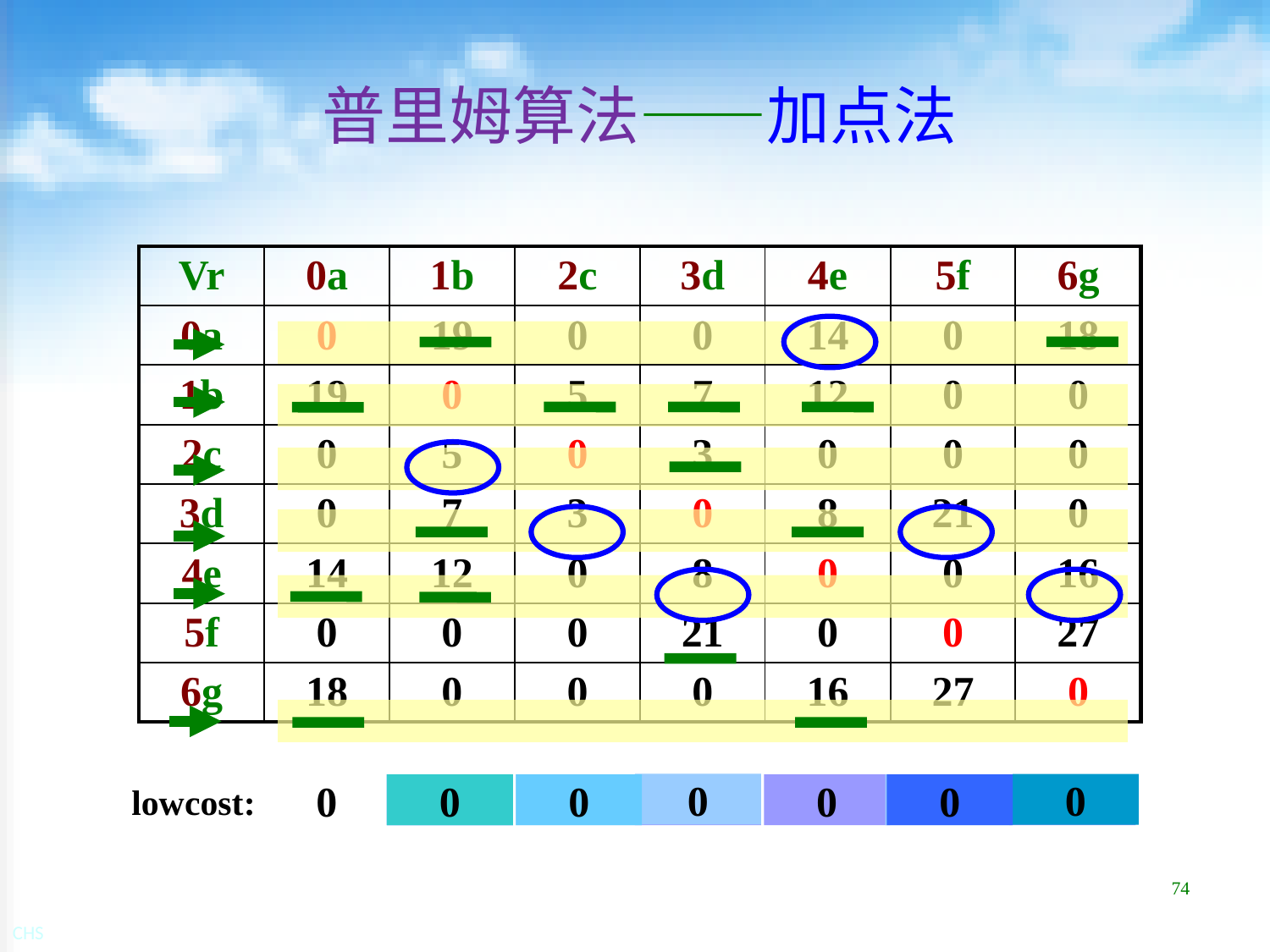

# 普里姆算法——加点法
| Vr | 0a | 1b | 2c | 3d | 4e | 5f | 6g |
| --- | --- | --- | --- | --- | --- | --- | --- |
| 0a | 0 | 19 | 0 | 0 | 14 | 0 | 18 |
| 1b | 19 | 0 | 5 | 7 | 12 | 0 | 0 |
| 2c | 0 | 5 | 0 | 3 | 0 | 0 | 0 |
| 3d | 0 | 7 | 3 | 0 | 8 | 21 | 0 |
| 4e | 14 | 12 | 0 | 8 | 0 | 0 | 16 |
| 5f | 0 | 0 | 0 | 21 | 0 | 0 | 27 |
| 6g | 18 | 0 | 0 | 0 | 16 | 27 | 0 |

0
0
lowcost:
0
0
19
12
7
5
0
0
3
0
0
8
14
0
21
0
18
16
74